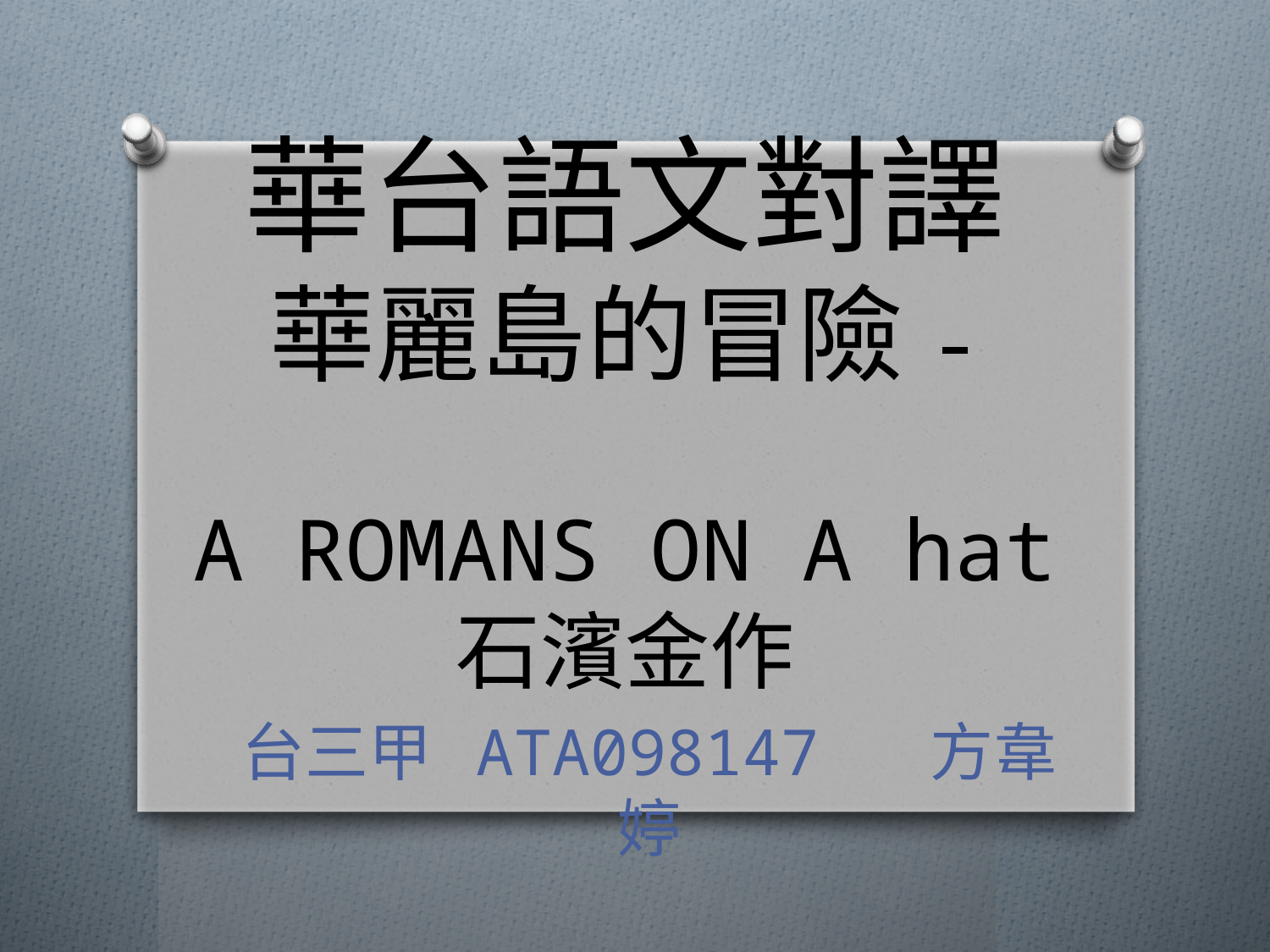

# 華台語文對譯 華麗島的冒險- A ROMANS ON A hat 石濱金作
台三甲  ATA098147	 方韋婷